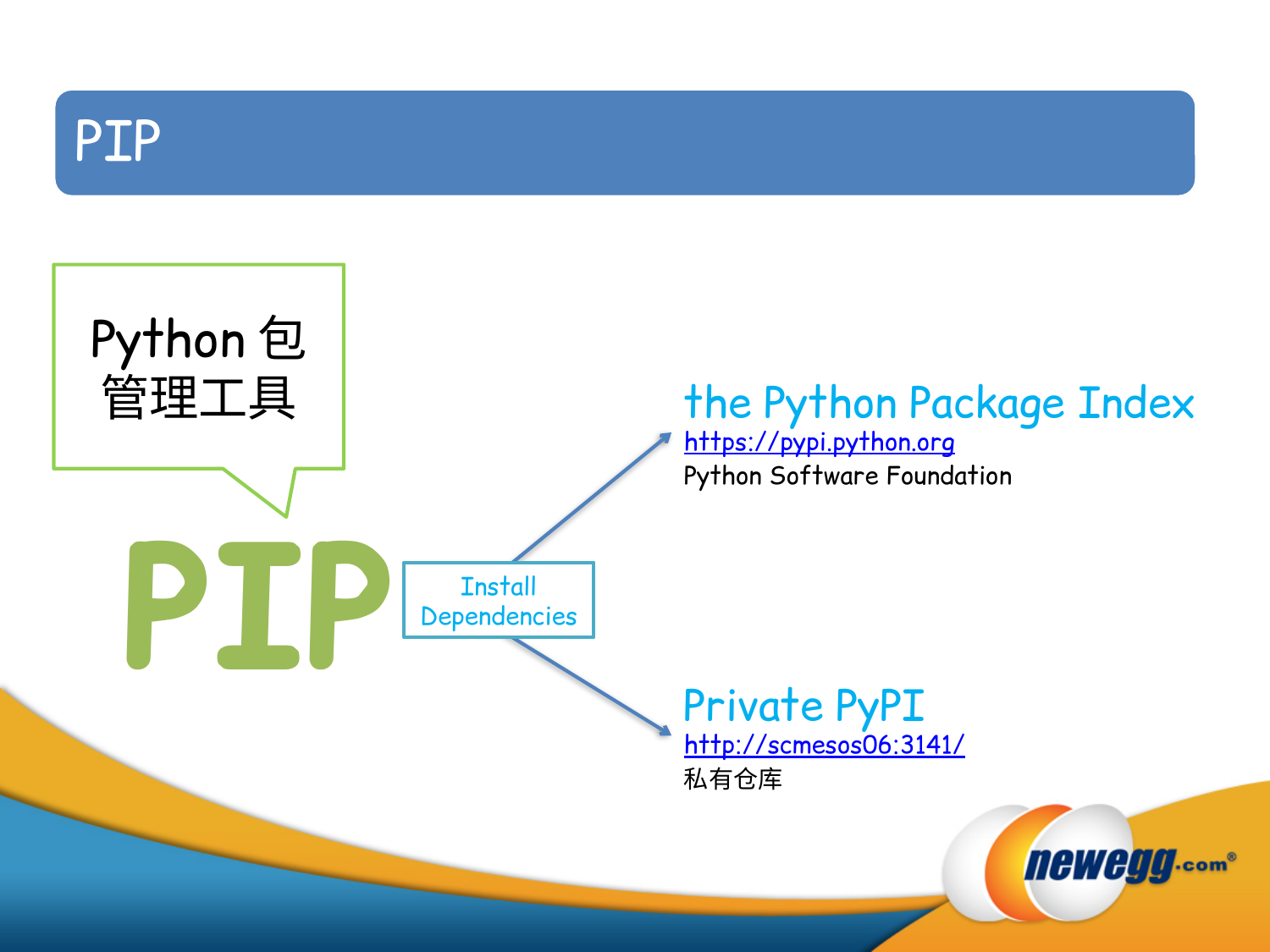

PIP
Python包管理工具
the Python Package Index
https://pypi.python.org
Python Software Foundation
PIP
Install
Dependencies
Private PyPI
http://scmesos06:3141/
私有仓库